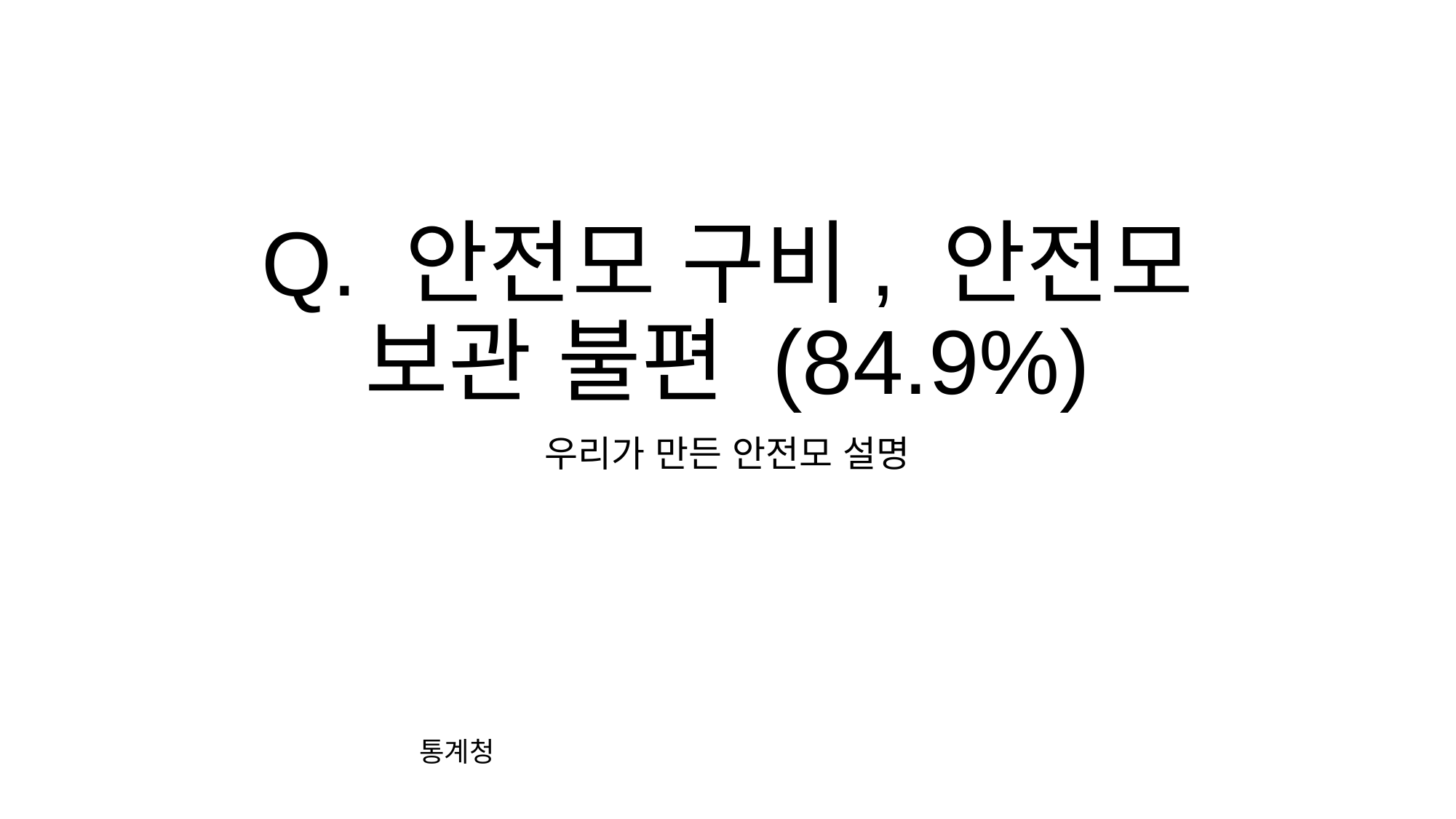

# Q. 안전모 구비, 안전모 보관 불편 (84.9%)
우리가 만든 안전모 설명
통계청